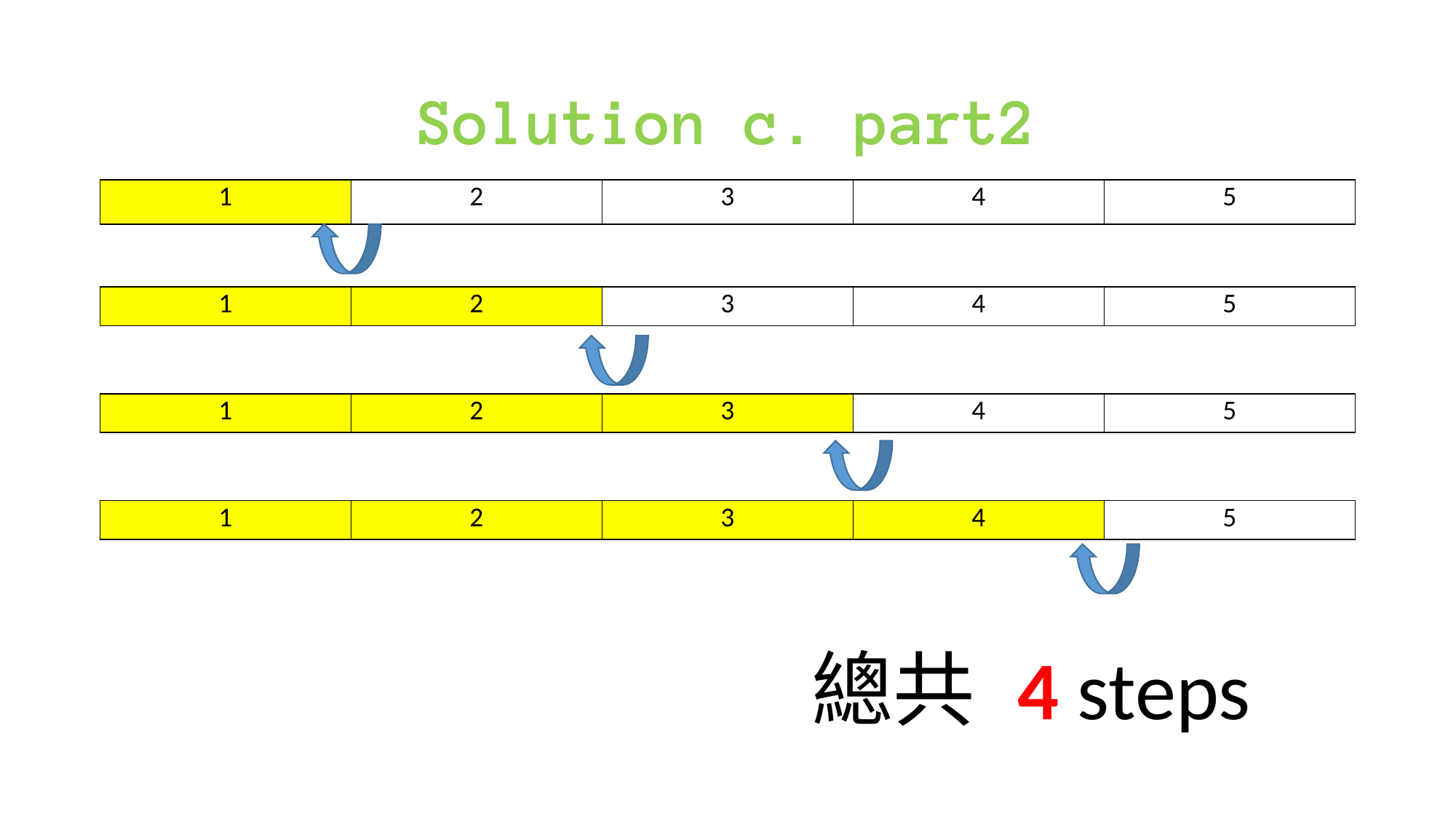

# Solution c. part2
| 1 | 2 | 3 | 4 | 5 |
| --- | --- | --- | --- | --- |

| 1 | 2 | 3 | 4 | 5 |
| --- | --- | --- | --- | --- |

| 1 | 2 | 3 | 4 | 5 |
| --- | --- | --- | --- | --- |

| 1 | 2 | 3 | 4 | 5 |
| --- | --- | --- | --- | --- |

總共 4 steps